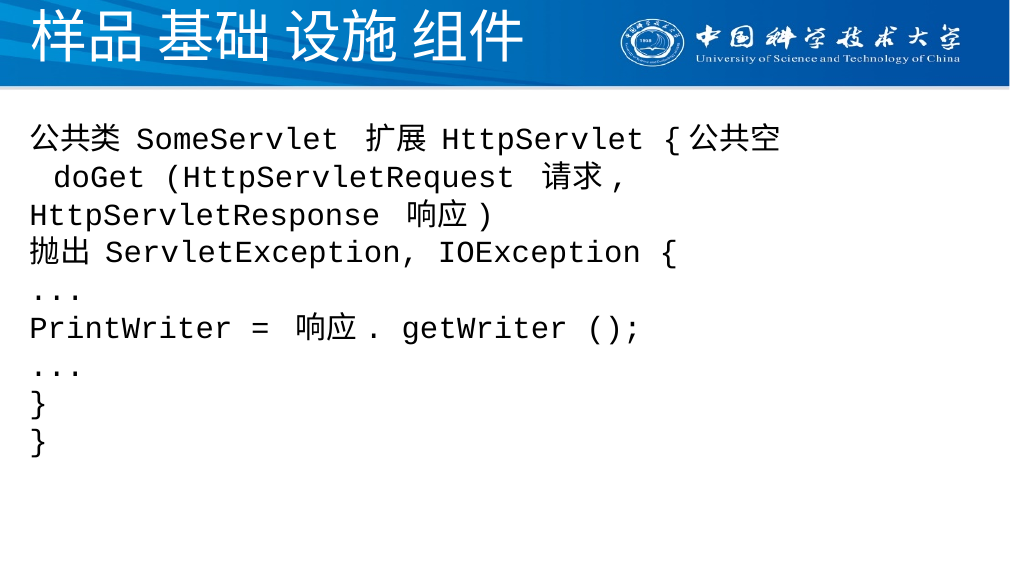

# 样品 基础 设施 组件
公共类 SomeServlet 扩展 HttpServlet {公共空 doGet (HttpServletRequest 请求,
HttpServletResponse 响应)
抛出 ServletException, IOException {
...
PrintWriter = 响应. getWriter ();
...
}
}